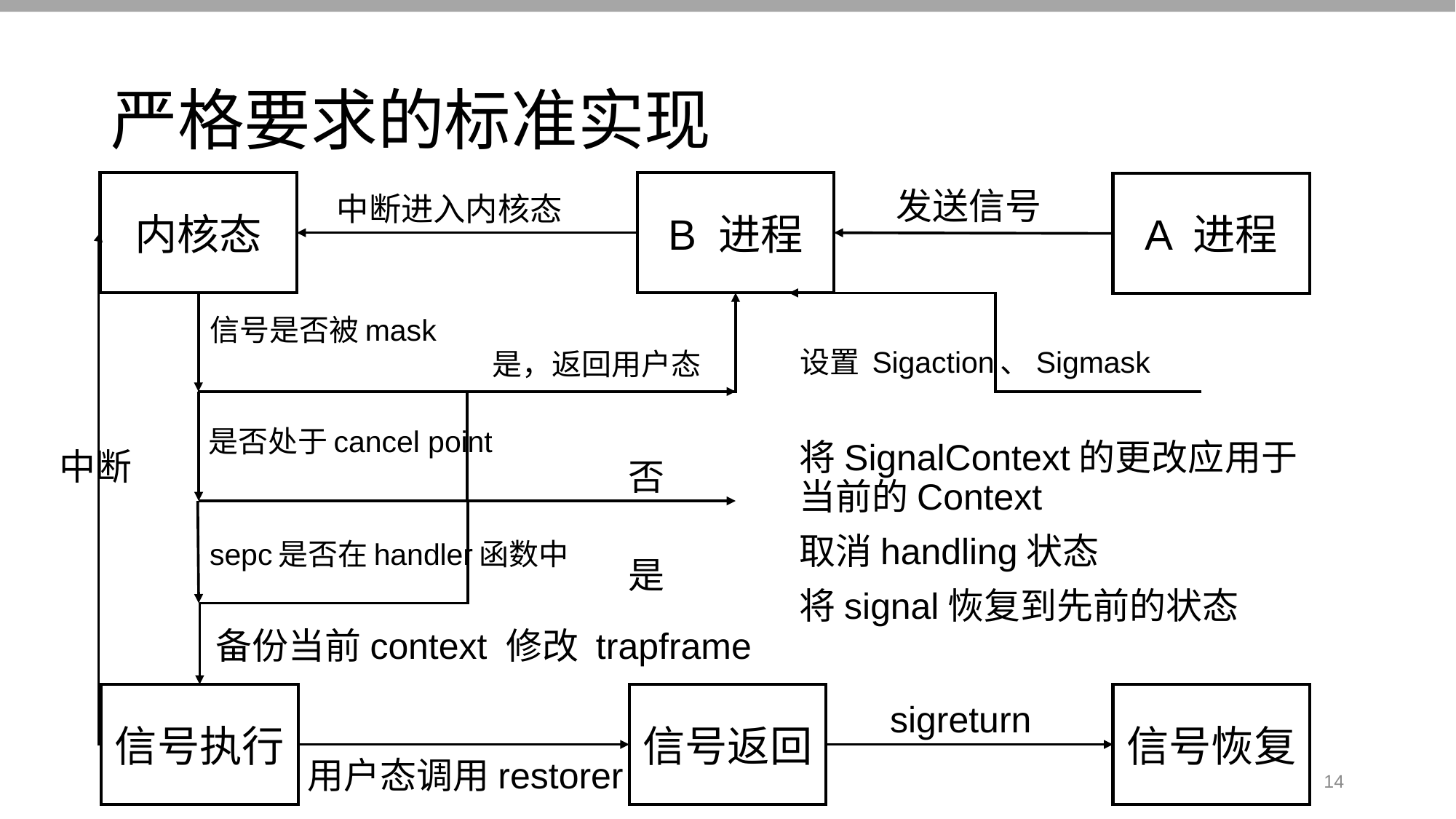

# 严格要求的标准实现
内核态
B 进程
A 进程
发送信号
中断进入内核态
信号是否被mask
设置 Sigaction、Sigmask
是，返回用户态
是否处于cancel point
将SignalContext的更改应用于当前的Context
取消handling状态
将signal恢复到先前的状态
中断
否
sepc是否在handler函数中
是
备份当前context 修改 trapframe
信号执行
信号返回
信号恢复
sigreturn
用户态调用restorer
14
14